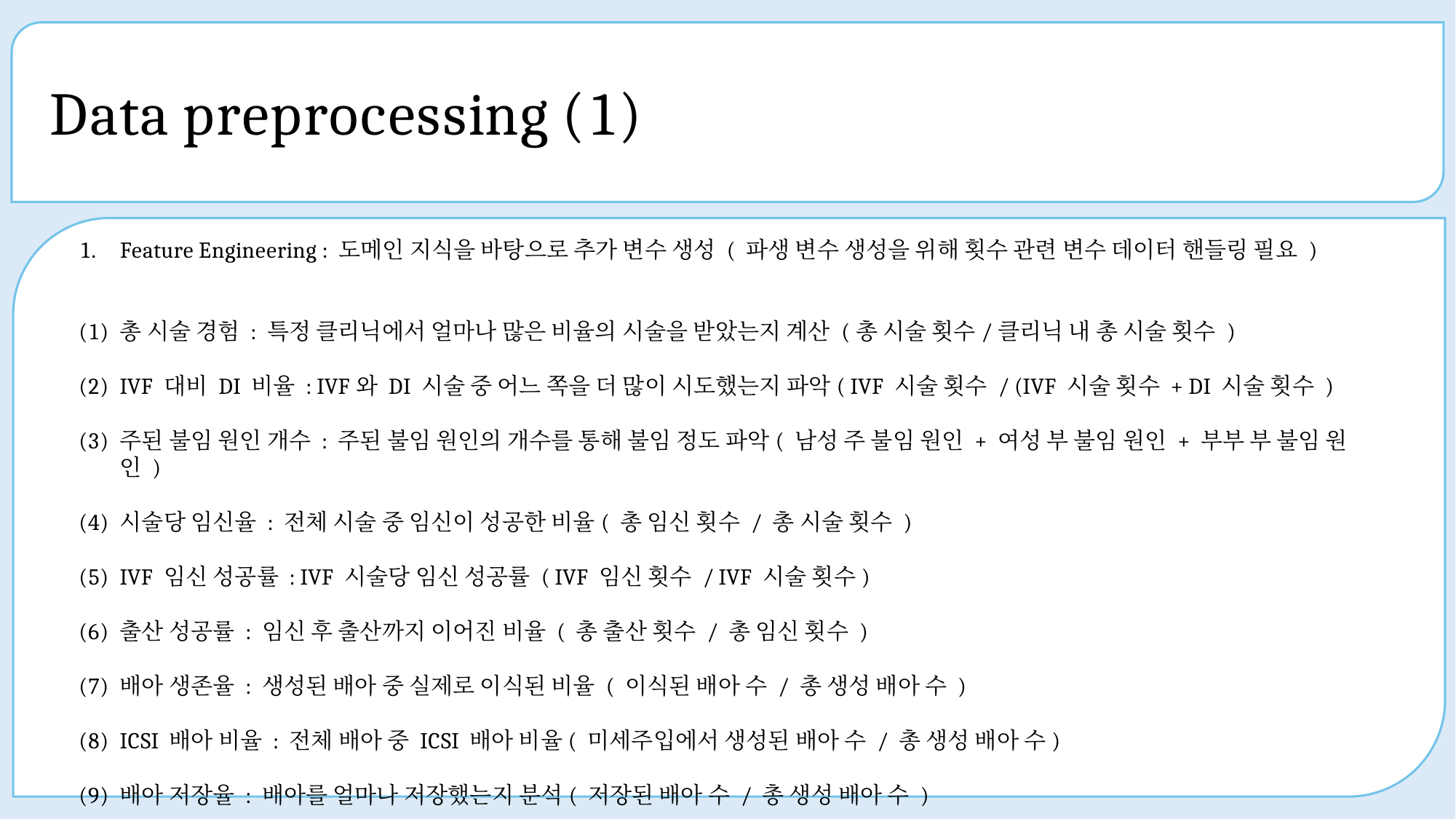

ㅋ
# Data preprocessing (1)

Feature Engineering : 도메인 지식을 바탕으로 추가 변수 생성 ( 파생 변수 생성을 위해 횟수 관련 변수 데이터 핸들링 필요 )

총 시술 경험 : 특정 클리닉에서 얼마나 많은 비율의 시술을 받았는지 계산 (총 시술 횟수/클리닉 내 총 시술 횟수 )

IVF 대비 DI 비율 : IVF와 DI 시술 중 어느 쪽을 더 많이 시도했는지 파악( IVF 시술 횟수 / (IVF 시술 횟수 + DI 시술 횟수 )

주된 불임 원인 개수 : 주된 불임 원인의 개수를 통해 불임 정도 파악( 남성 주 불임 원인 + 여성 부 불임 원인 + 부부 부 불임 원인 )

시술당 임신율 : 전체 시술 중 임신이 성공한 비율( 총 임신 횟수 / 총 시술 횟수 )

IVF 임신 성공률 : IVF 시술당 임신 성공률 ( IVF 임신 횟수 / IVF 시술 횟수)

출산 성공률 : 임신 후 출산까지 이어진 비율 ( 총 출산 횟수 / 총 임신 횟수 )

배아 생존율 : 생성된 배아 중 실제로 이식된 비율 ( 이식된 배아 수 / 총 생성 배아 수 )

ICSI 배아 비율 : 전체 배아 중 ICSI 배아 비율( 미세주입에서 생성된 배아 수 / 총 생성 배아 수)

배아 저장율 : 배아를 얼마나 저장했는지 분석( 저장된 배아 수 / 총 생성 배아 수 )